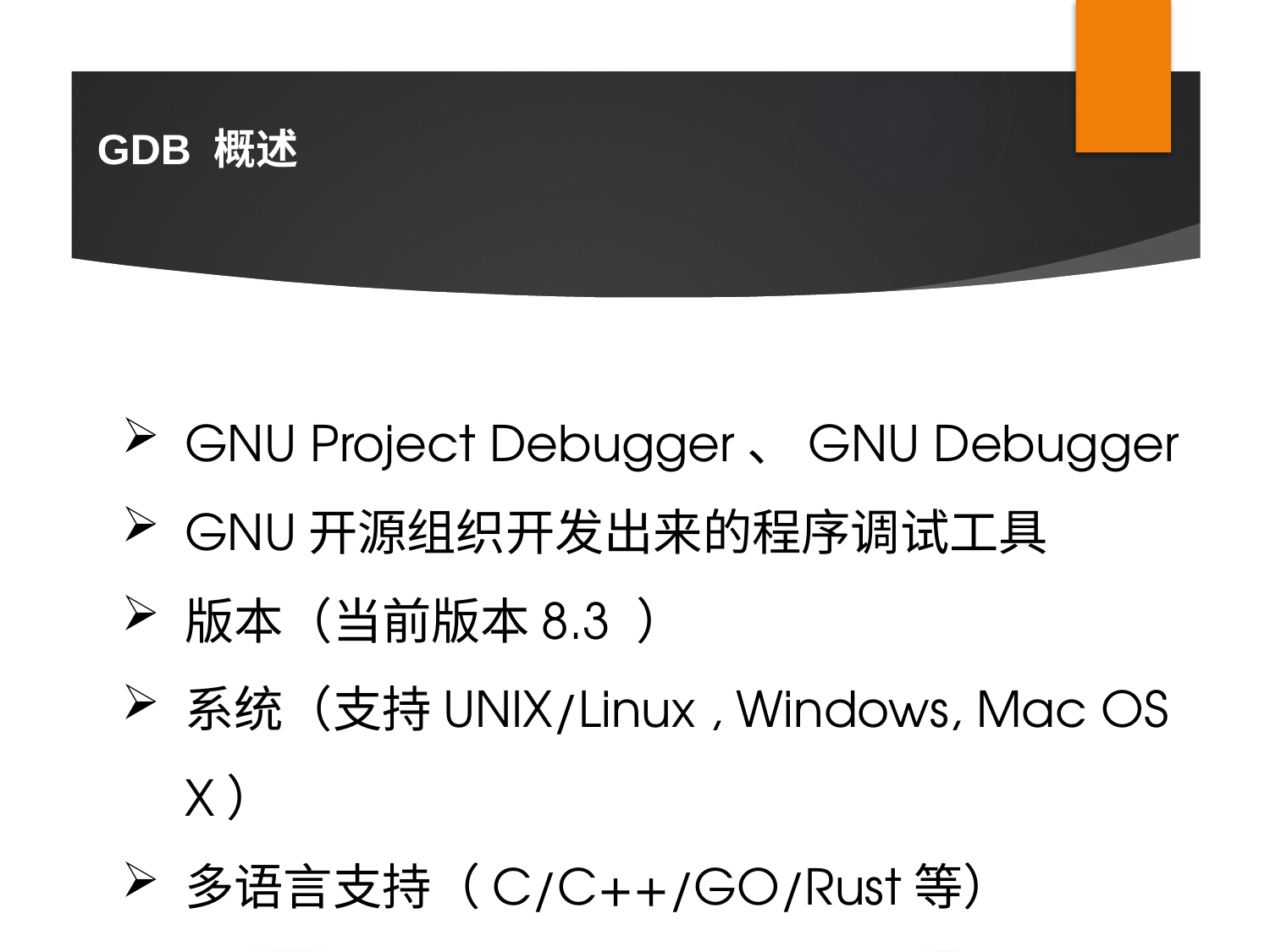

GDB 概述
GNU Project Debugger、GNU Debugger
GNU开源组织开发出来的程序调试工具
版本（当前版本8.3 ）
系统（支持UNIX/Linux , Windows, Mac OS X）
多语言支持（C/C++/GO/Rust等）